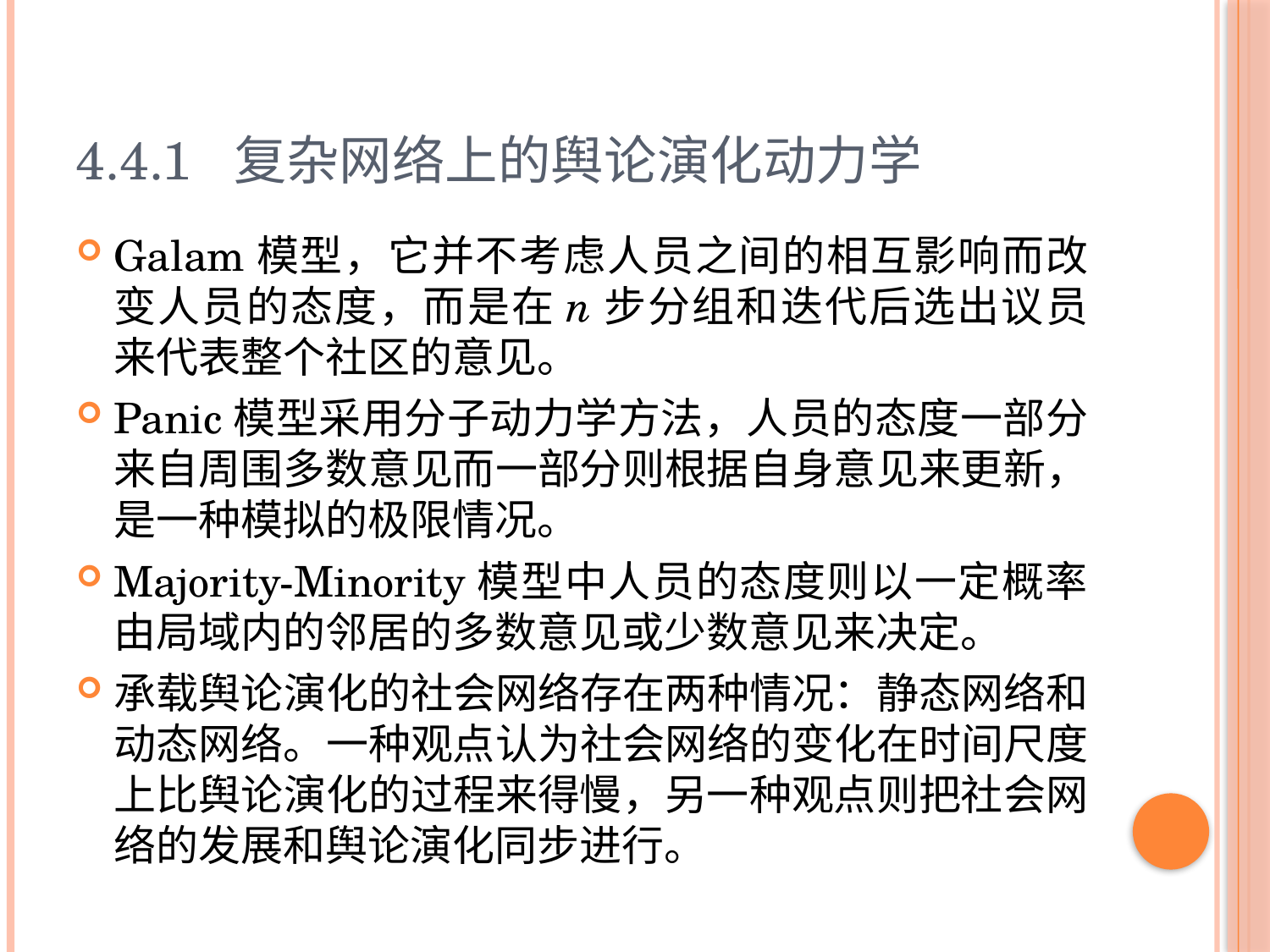

# 4.4.1  复杂网络上的舆论演化动力学
Galam模型，它并不考虑人员之间的相互影响而改变人员的态度，而是在n步分组和迭代后选出议员来代表整个社区的意见。
Panic模型采用分子动力学方法，人员的态度一部分来自周围多数意见而一部分则根据自身意见来更新，是一种模拟的极限情况。
Majority-Minority模型中人员的态度则以一定概率由局域内的邻居的多数意见或少数意见来决定。
承载舆论演化的社会网络存在两种情况：静态网络和动态网络。一种观点认为社会网络的变化在时间尺度上比舆论演化的过程来得慢，另一种观点则把社会网络的发展和舆论演化同步进行。